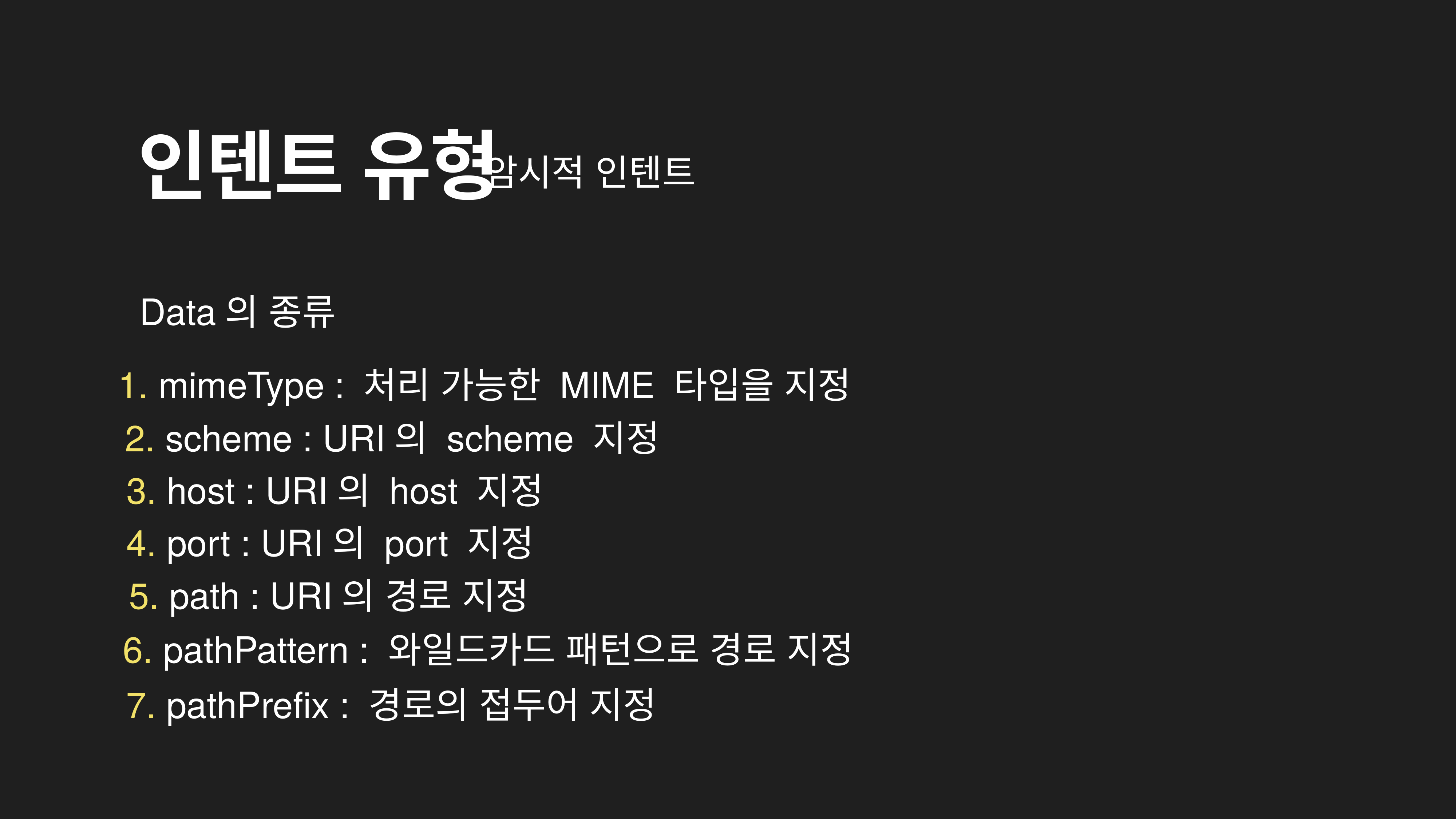

# 인텐트 유형
암시적 인텐트
Data의 종류
1. mimeType : 처리 가능한 MIME 타입을 지정
2. scheme : URI의 scheme 지정
3. host : URI의 host 지정
4. port : URI의 port 지정
5. path : URI의 경로 지정
6. pathPattern : 와일드카드 패턴으로 경로 지정
7. pathPrefix : 경로의 접두어 지정